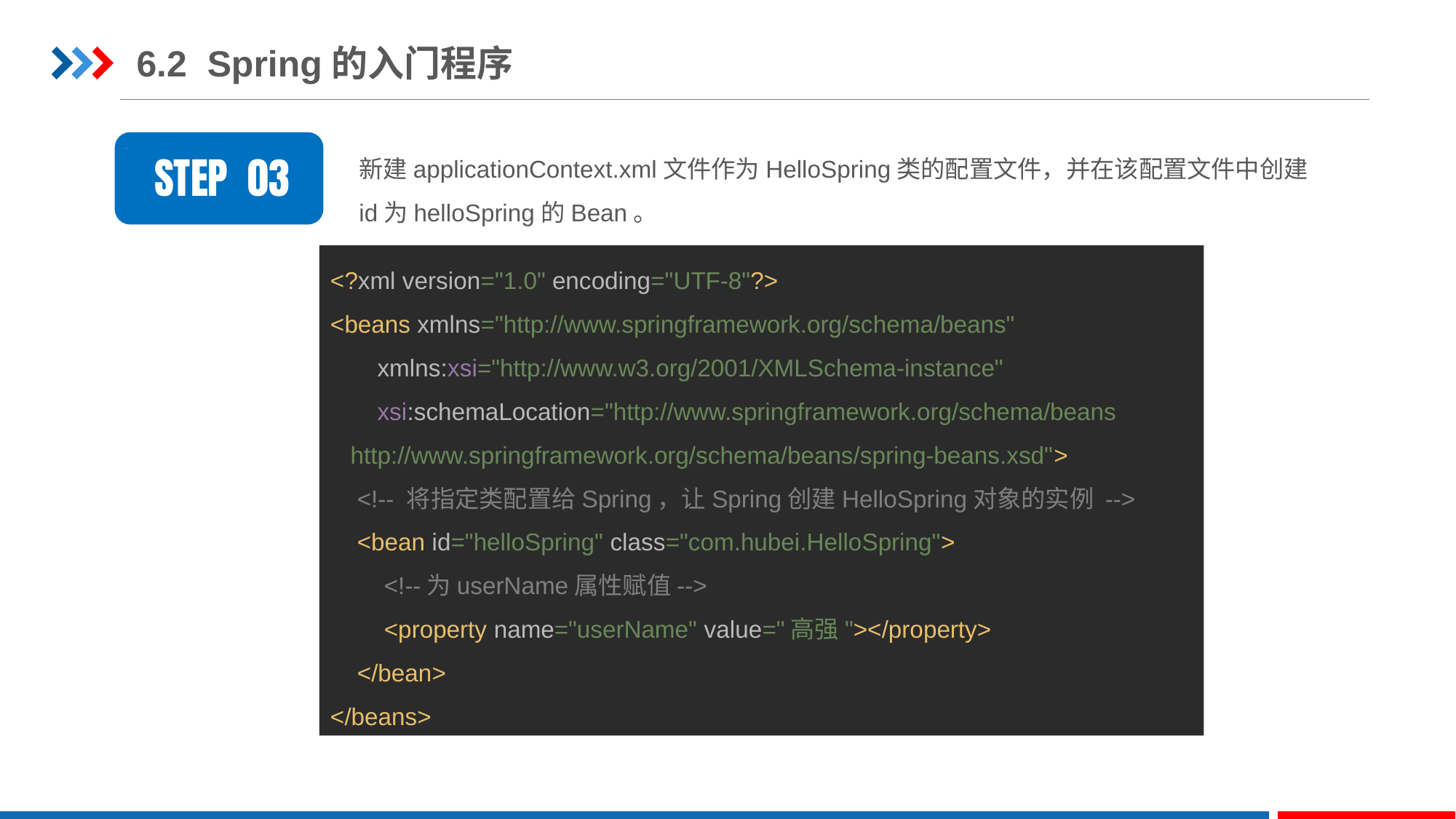

6.2  Spring的入门程序

新建applicationContext.xml文件作为HelloSpring类的配置文件，并在该配置文件中创建id为helloSpring的Bean。
STEP  03
<?xml version="1.0" encoding="UTF-8"?>
<beans xmlns="http://www.springframework.org/schema/beans"
       xmlns:xsi="http://www.w3.org/2001/XMLSchema-instance"
       xsi:schemaLocation="http://www.springframework.org/schema/beans
   http://www.springframework.org/schema/beans/spring-beans.xsd">
    <!-- 将指定类配置给Spring，让Spring创建HelloSpring对象的实例 -->
    <bean id="helloSpring" class="com.hubei.HelloSpring">
        <!--为userName属性赋值-->
        <property name="userName" value="高强"></property>
    </bean>
</beans>